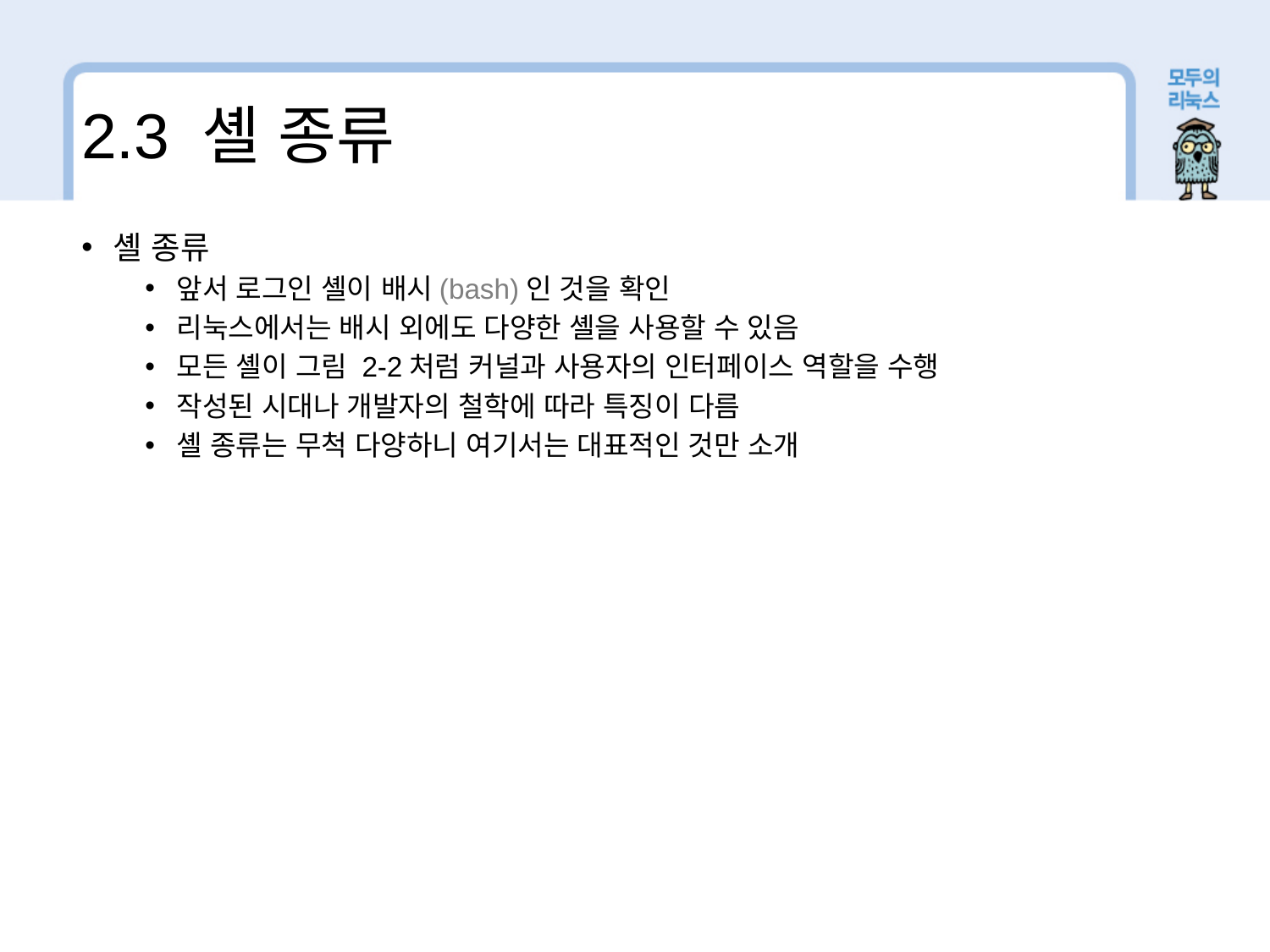

2.3 셸 종류
셸 종류
앞서 로그인 셸이 배시(bash)인 것을 확인
리눅스에서는 배시 외에도 다양한 셸을 사용할 수 있음
모든 셸이 그림 2-2처럼 커널과 사용자의 인터페이스 역할을 수행
작성된 시대나 개발자의 철학에 따라 특징이 다름
셸 종류는 무척 다양하니 여기서는 대표적인 것만 소개